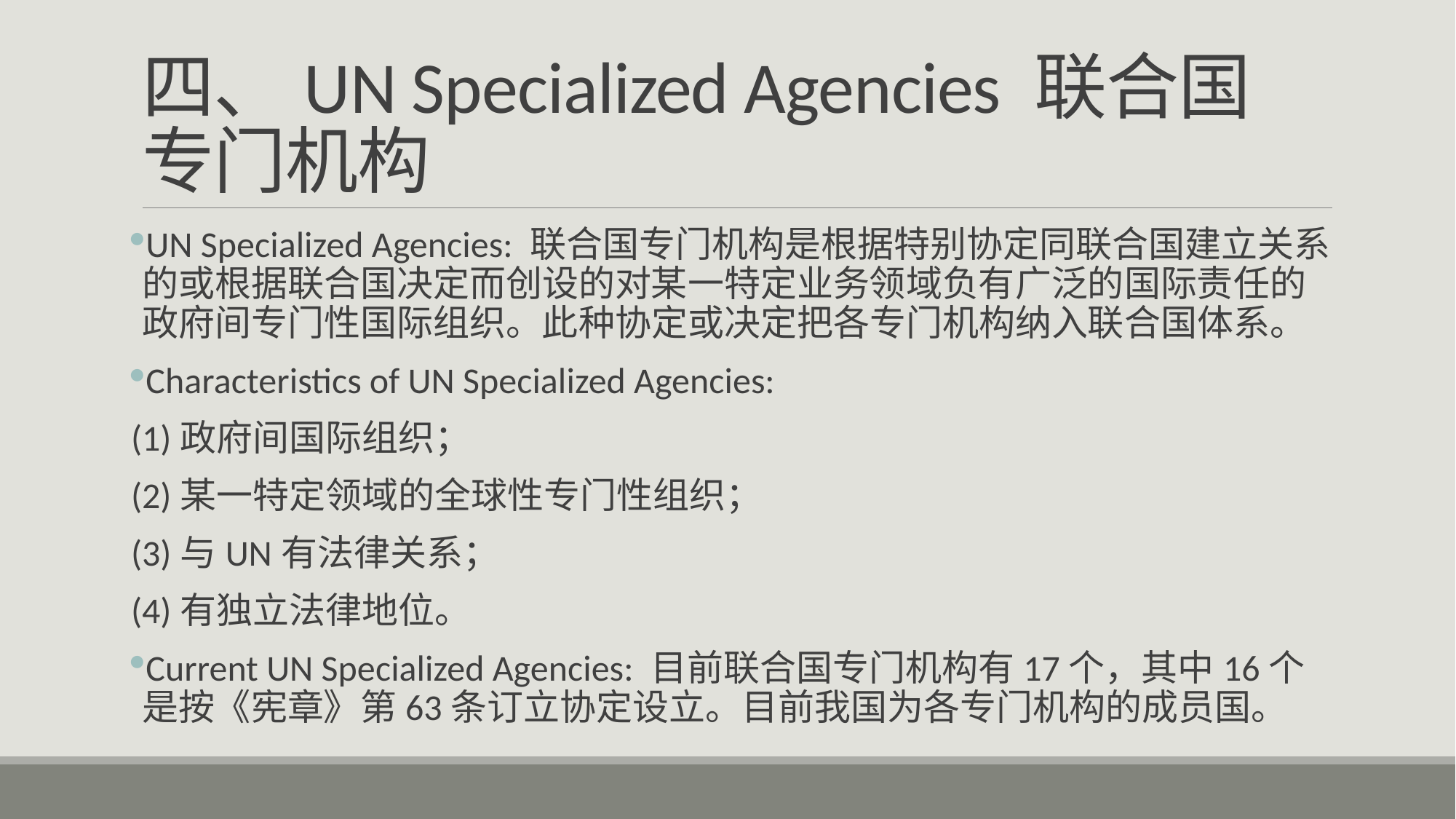

# 四、UN Specialized Agencies 联合国专门机构
UN Specialized Agencies: 联合国专门机构是根据特别协定同联合国建立关系的或根据联合国决定而创设的对某一特定业务领域负有广泛的国际责任的政府间专门性国际组织。此种协定或决定把各专门机构纳入联合国体系。
Characteristics of UN Specialized Agencies:
(1)政府间国际组织；
(2)某一特定领域的全球性专门性组织；
(3)与UN有法律关系；
(4)有独立法律地位。
Current UN Specialized Agencies: 目前联合国专门机构有17个，其中16个是按《宪章》第63条订立协定设立。目前我国为各专门机构的成员国。